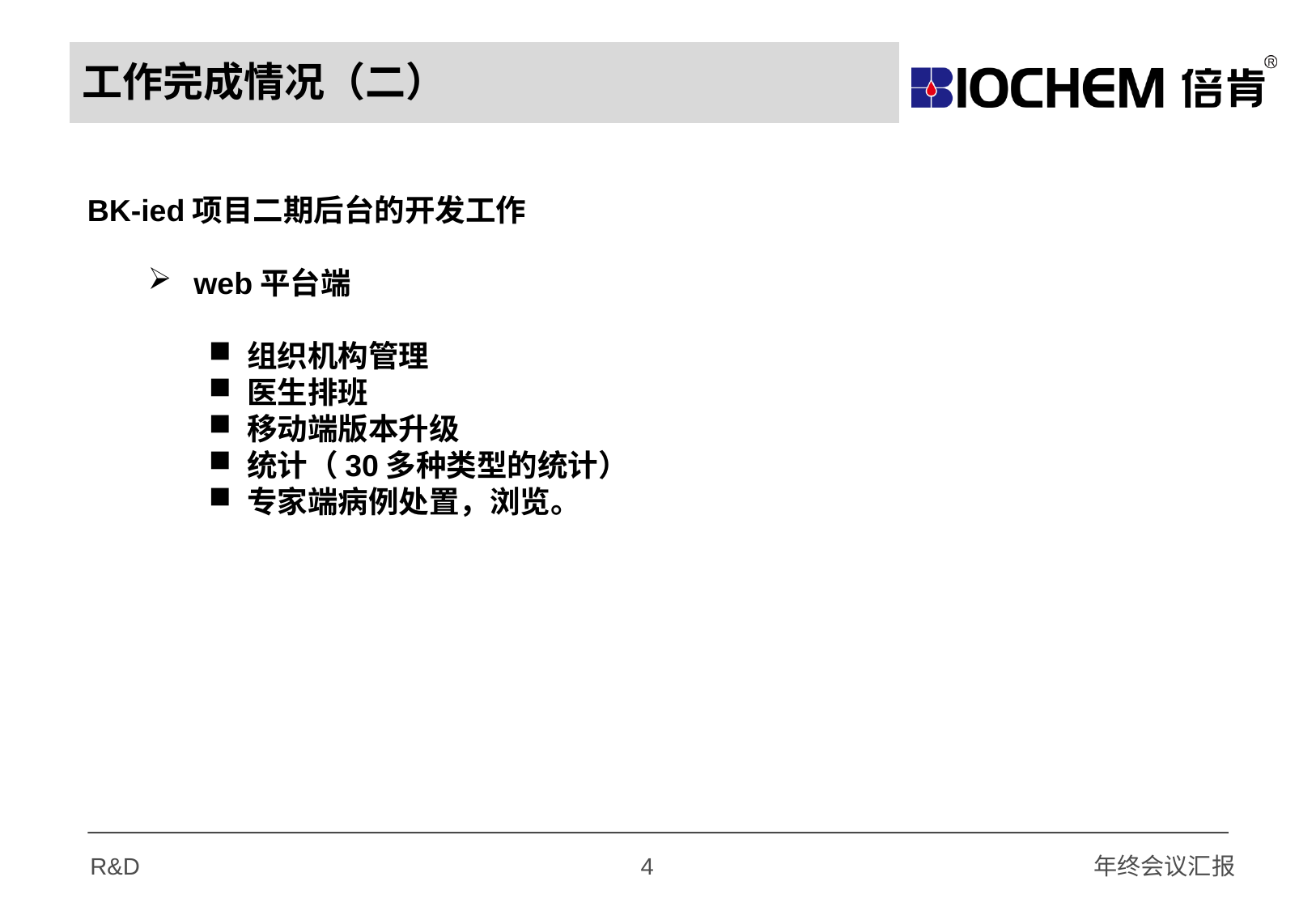

工作完成情况（二）
BK-ied项目二期后台的开发工作

web平台端

组织机构管理
医生排班
移动端版本升级
统计（30多种类型的统计）
专家端病例处置，浏览。